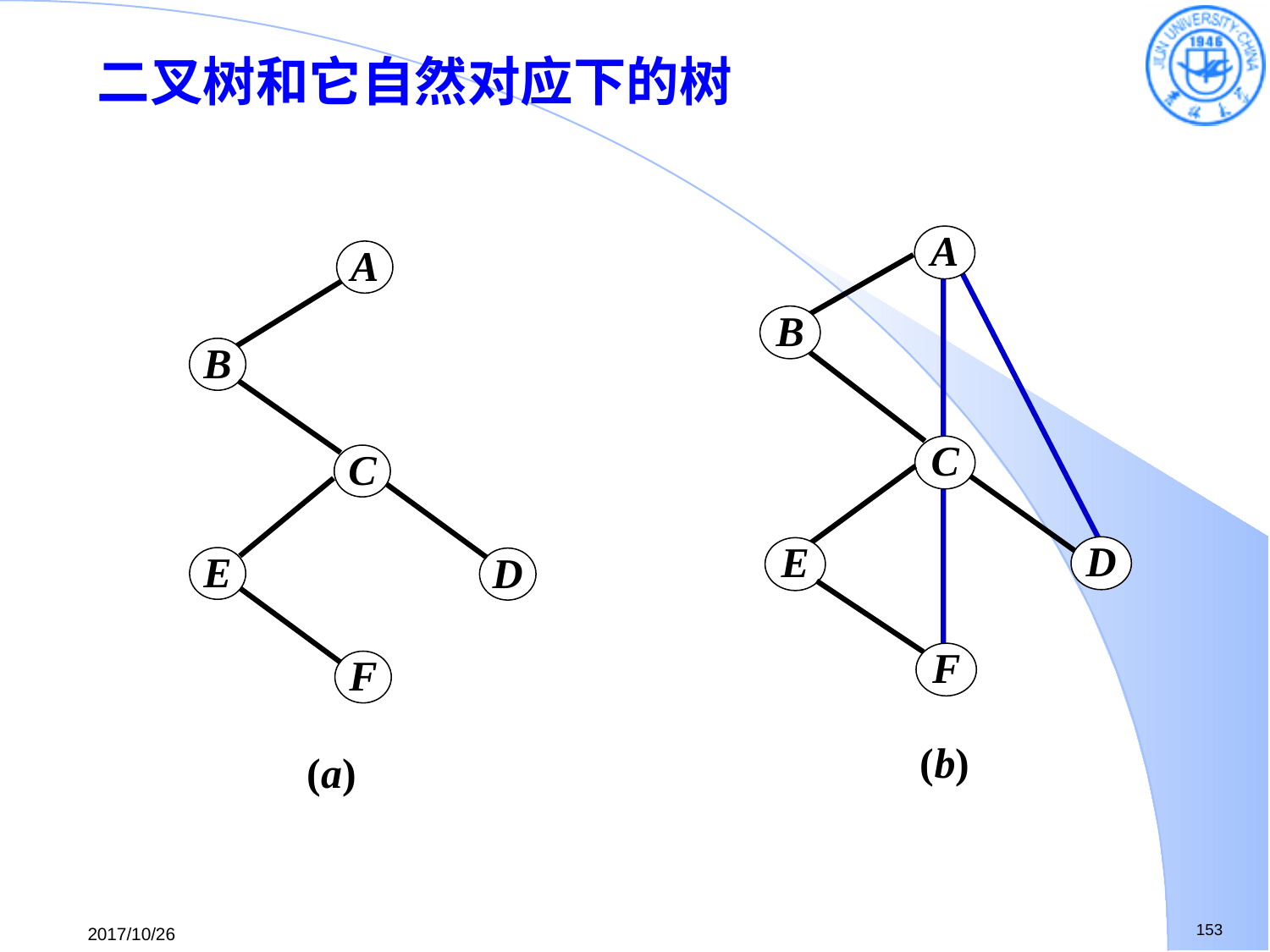

二叉树和它自然对应下的树
A

B

C

D
E

F
A

B

C

E
D

F
(b)
(a)